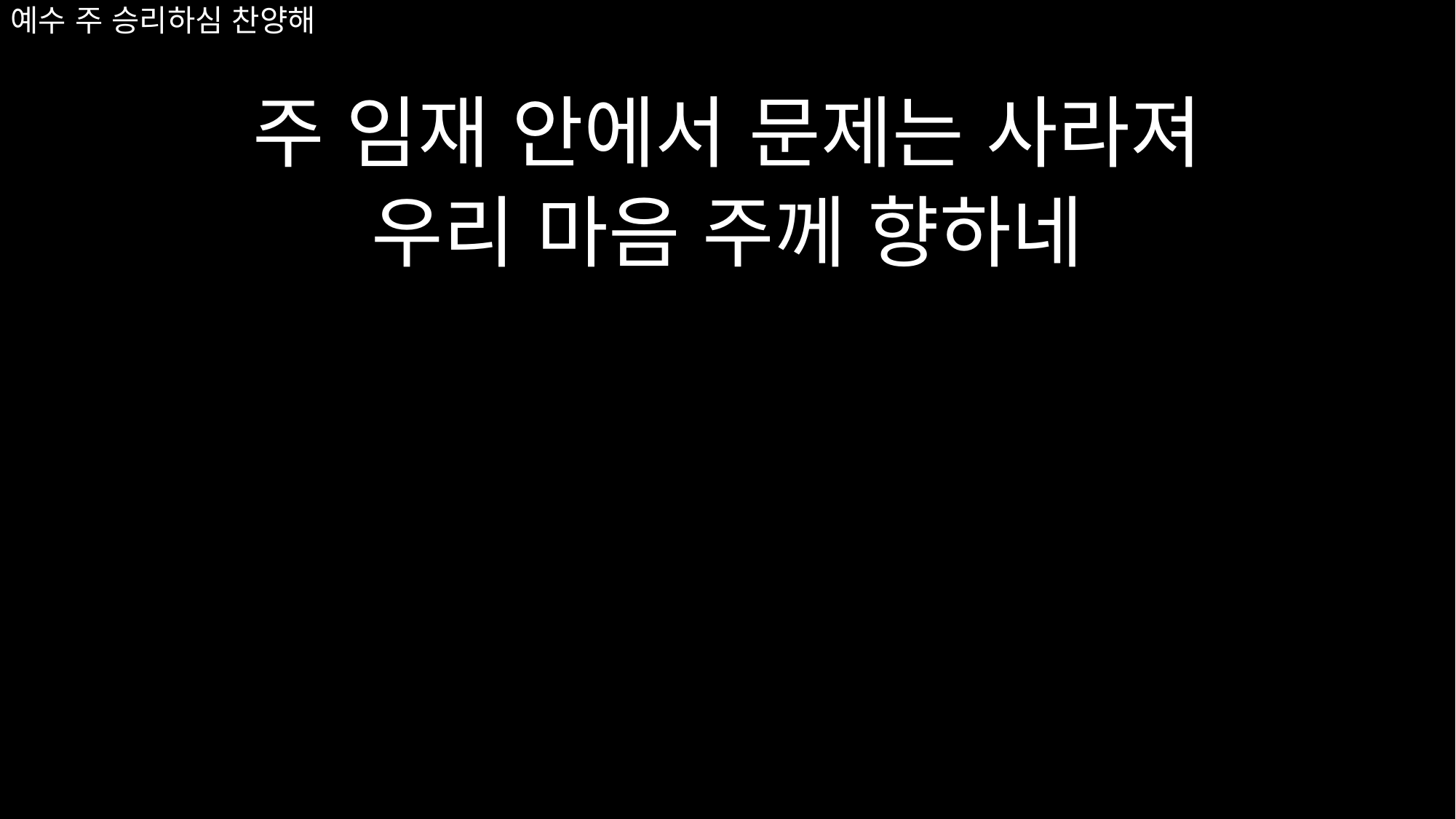

# 예수 주 승리하심 찬양해
주 임재 안에서 문제는 사라져
우리 마음 주께 향하네